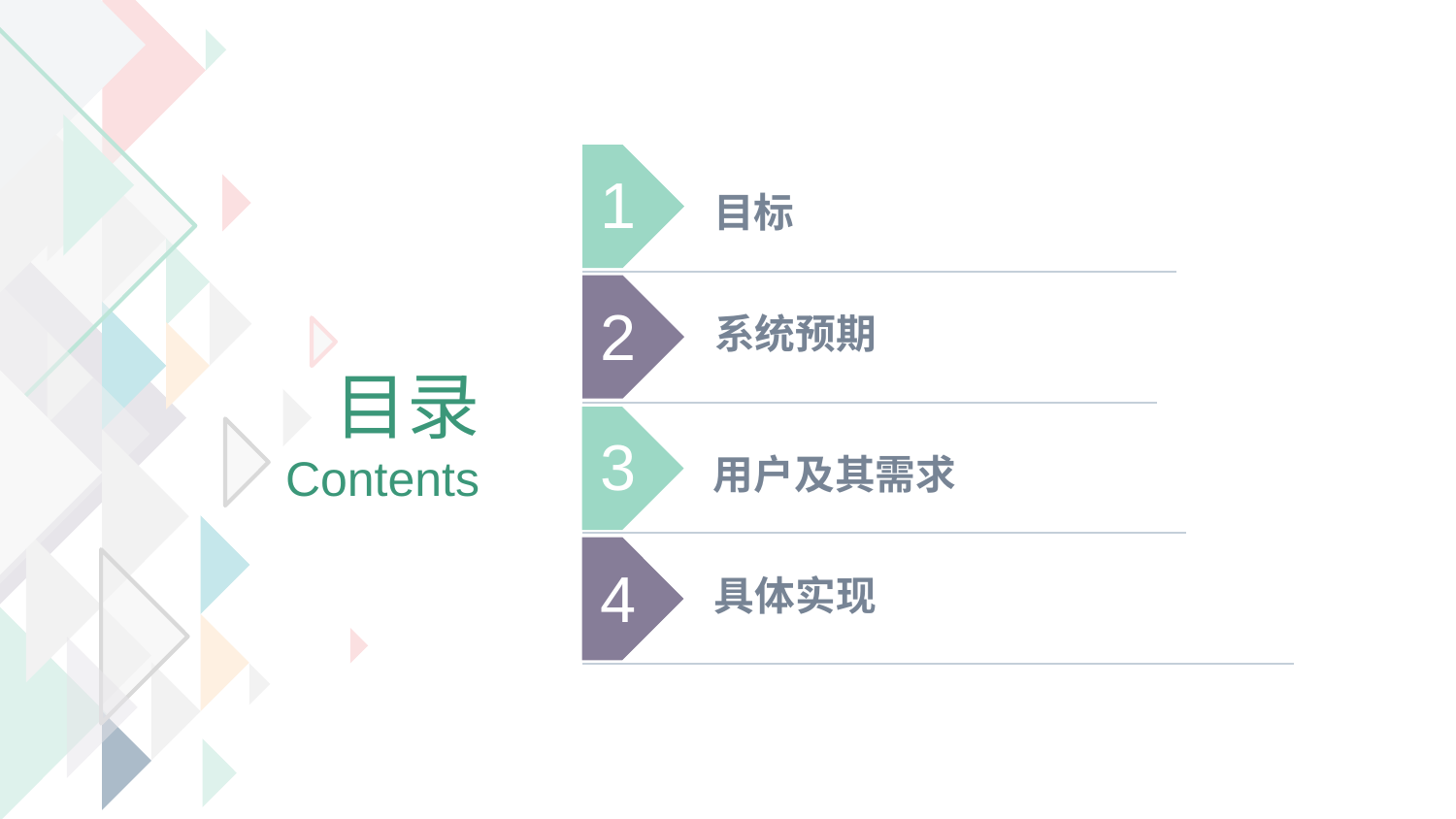

1
目标

 2
系统预期
目录
Contents

 3
用户及其需求

 4
具体实现